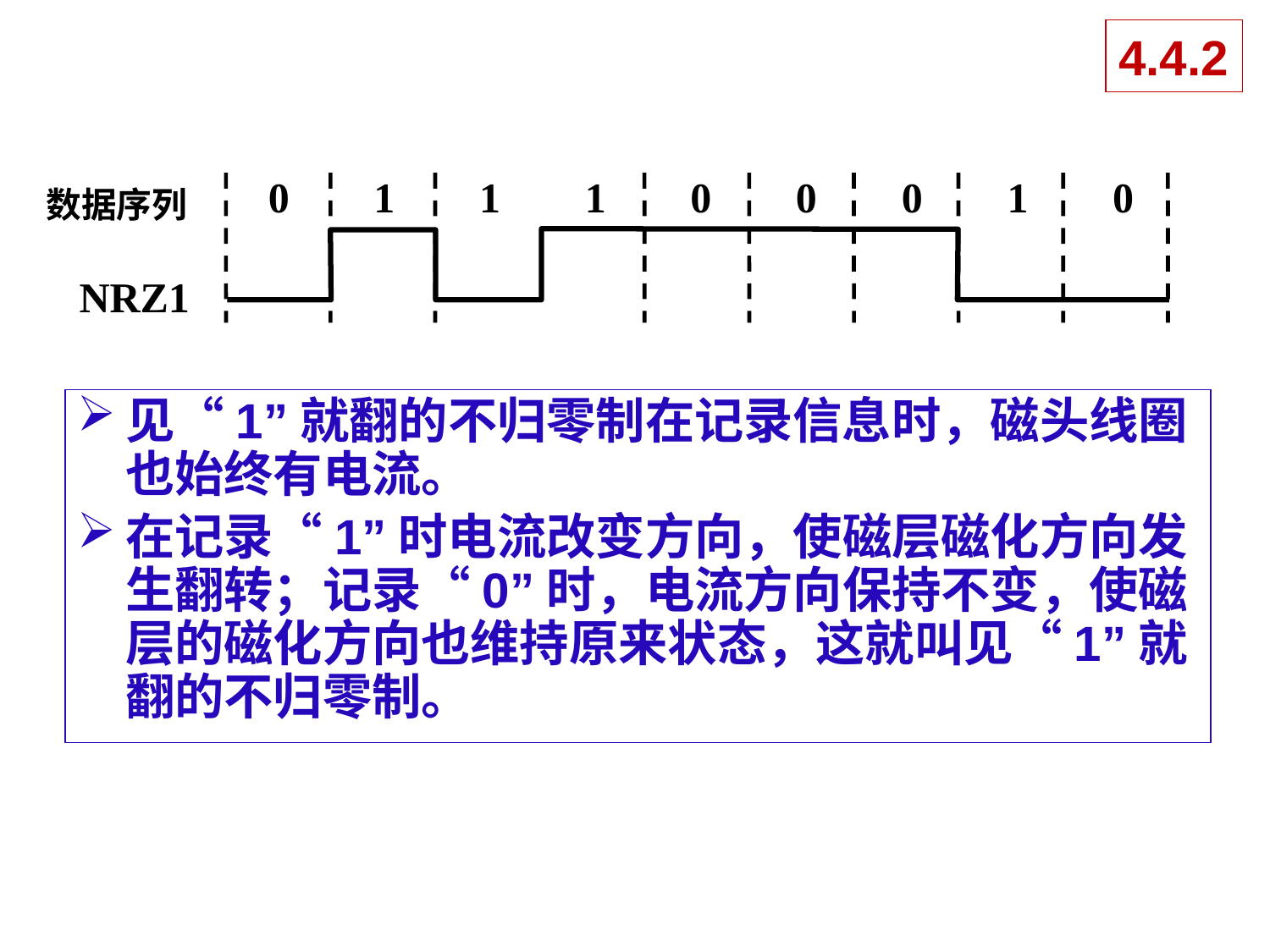

4.4.2
0
1
1
1
0
0
0
1
0

数据序列

NRZ1
见“1”就翻的不归零制在记录信息时，磁头线圈也始终有电流。
在记录“1”时电流改变方向，使磁层磁化方向发生翻转；记录“0”时，电流方向保持不变，使磁层的磁化方向也维持原来状态，这就叫见“1”就翻的不归零制。